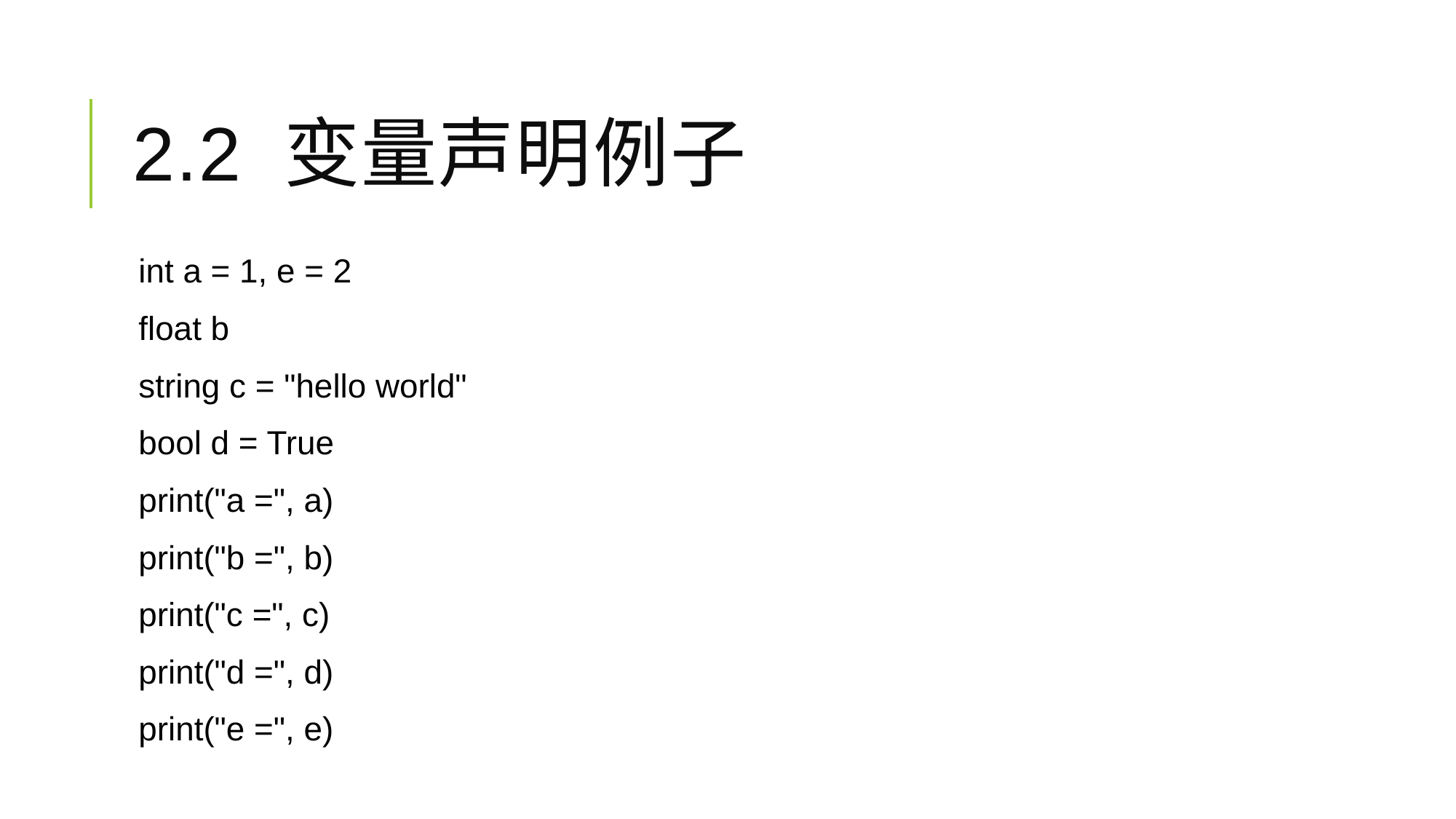

# 2.2 变量声明例子
int a = 1, e = 2
float b
string c = "hello world"
bool d = True
print("a =", a)
print("b =", b)
print("c =", c)
print("d =", d)
print("e =", e)